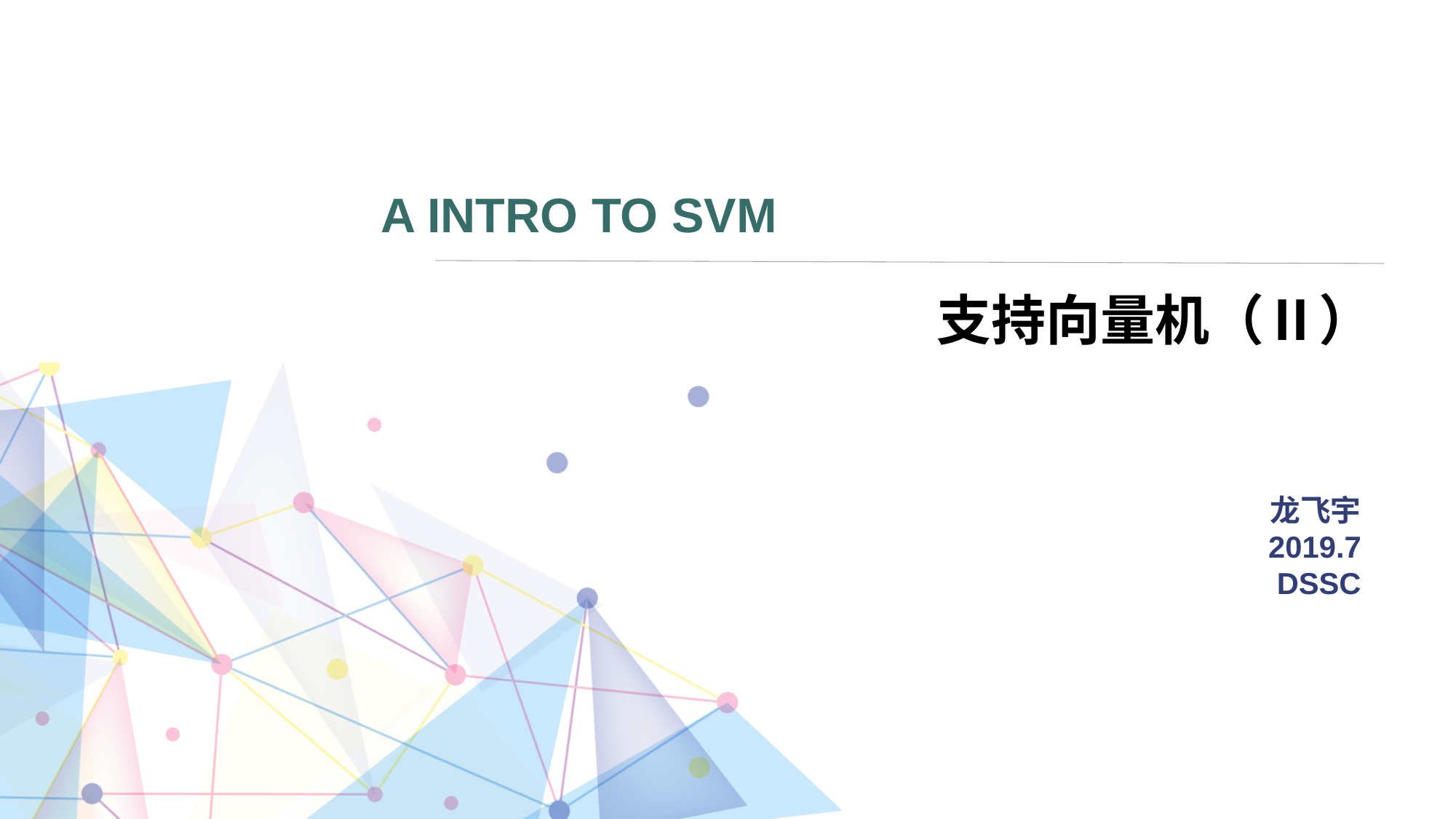

A INTRO TO SVM
# 支持向量机（Ⅱ）
龙飞宇
2019.7 DSSC